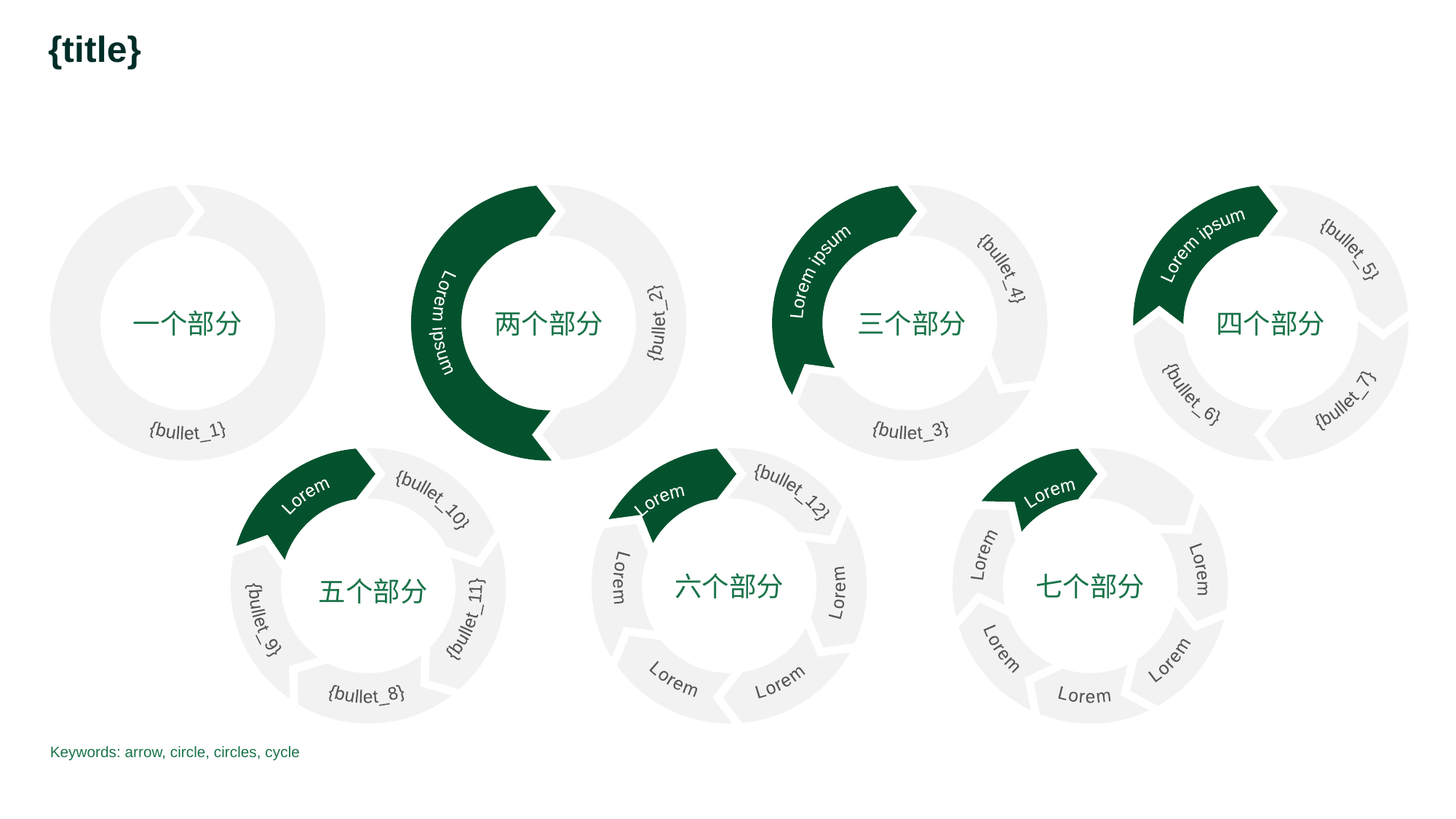

# {title}

{bullet_1}
Lorem ipsum
{bullet_2}
{bullet_3}
Lorem ipsum
{bullet_7}
Lorem ipsum
{bullet_4}
{bullet_5}
{bullet_6}
一个部分
两个部分
三个部分
四个部分

Lorem
{bullet_12}
{bullet_10}
Lorem
Lorem
Lorem
Lorem
Lorem
Lorem
Lorem
{bullet_11}
{bullet_9}

{bullet_8}
Lorem
Lorem
Lorem
Lorem
Lorem
六个部分
七个部分
五个部分
Keywords: arrow, circle, circles, cycle